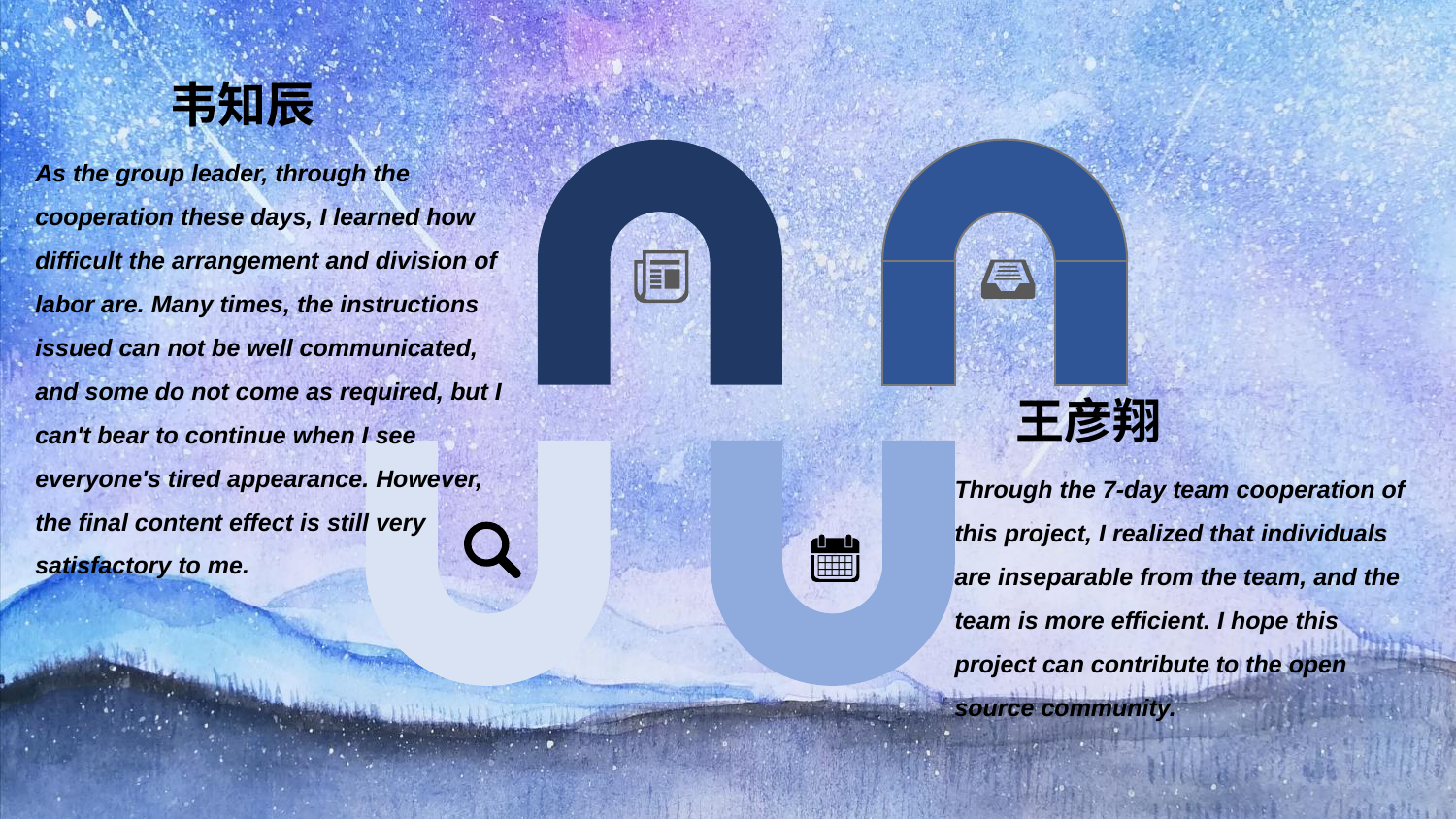

韦知辰
As the group leader, through the cooperation these days, I learned how difficult the arrangement and division of labor are. Many times, the instructions issued can not be well communicated, and some do not come as required, but I can't bear to continue when I see everyone's tired appearance. However, the final content effect is still very satisfactory to me.

王彦翔

Through the 7-day team cooperation of this project, I realized that individuals are inseparable from the team, and the team is more efficient. I hope this project can contribute to the open source community.